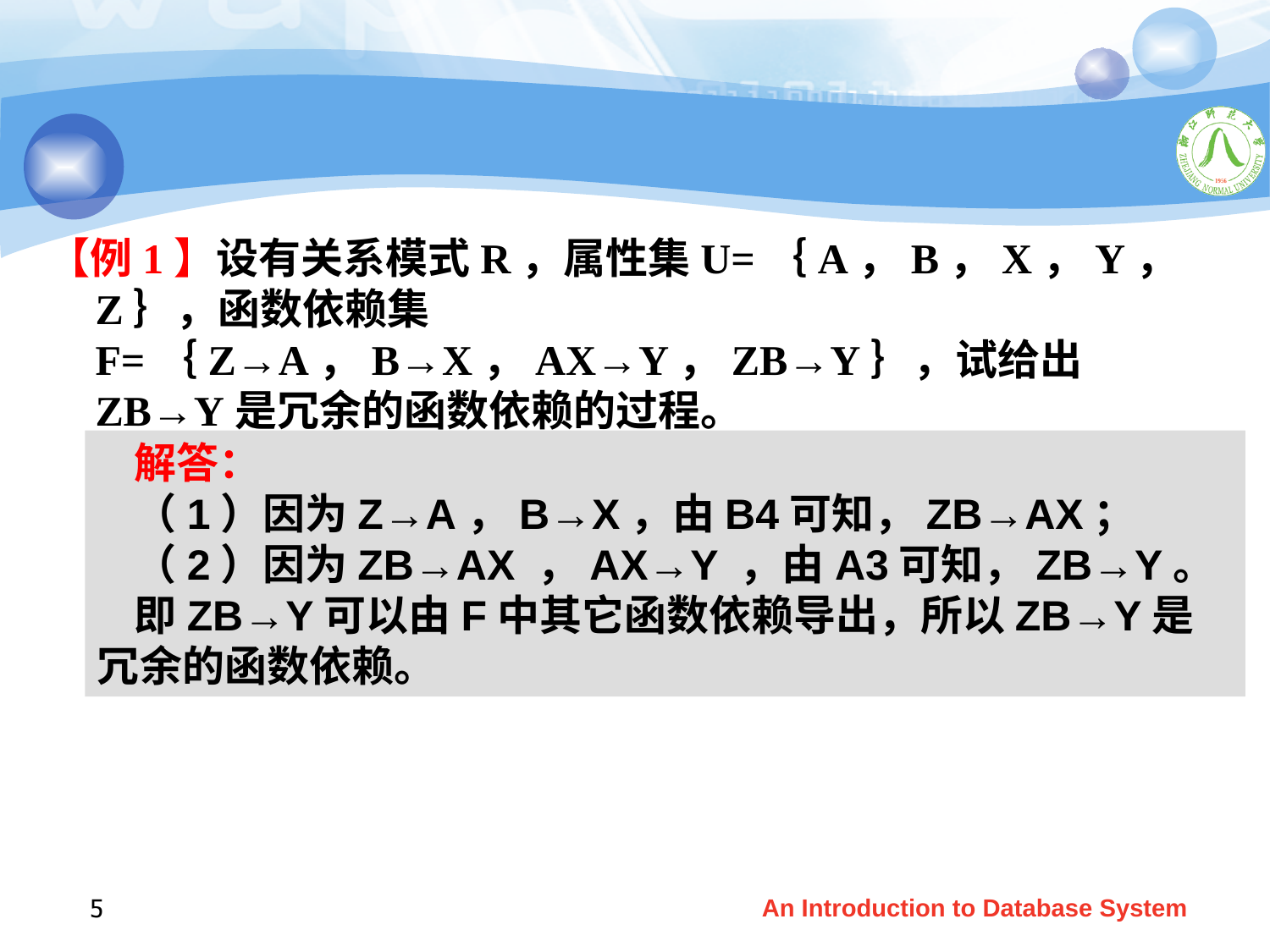

【例1】设有关系模式R，属性集U=｛A，B，X，Y，Z｝，函数依赖集F=｛Z→A，B→X，AX→Y，ZB→Y｝，试给出ZB→Y是冗余的函数依赖的过程。
解答：
（1）因为Z→A，B→X，由B4可知，ZB→AX；
（2）因为ZB→AX ，AX→Y ，由A3可知，ZB→Y。
即ZB→Y可以由F中其它函数依赖导出，所以ZB→Y是冗余的函数依赖。
5
An Introduction to Database System